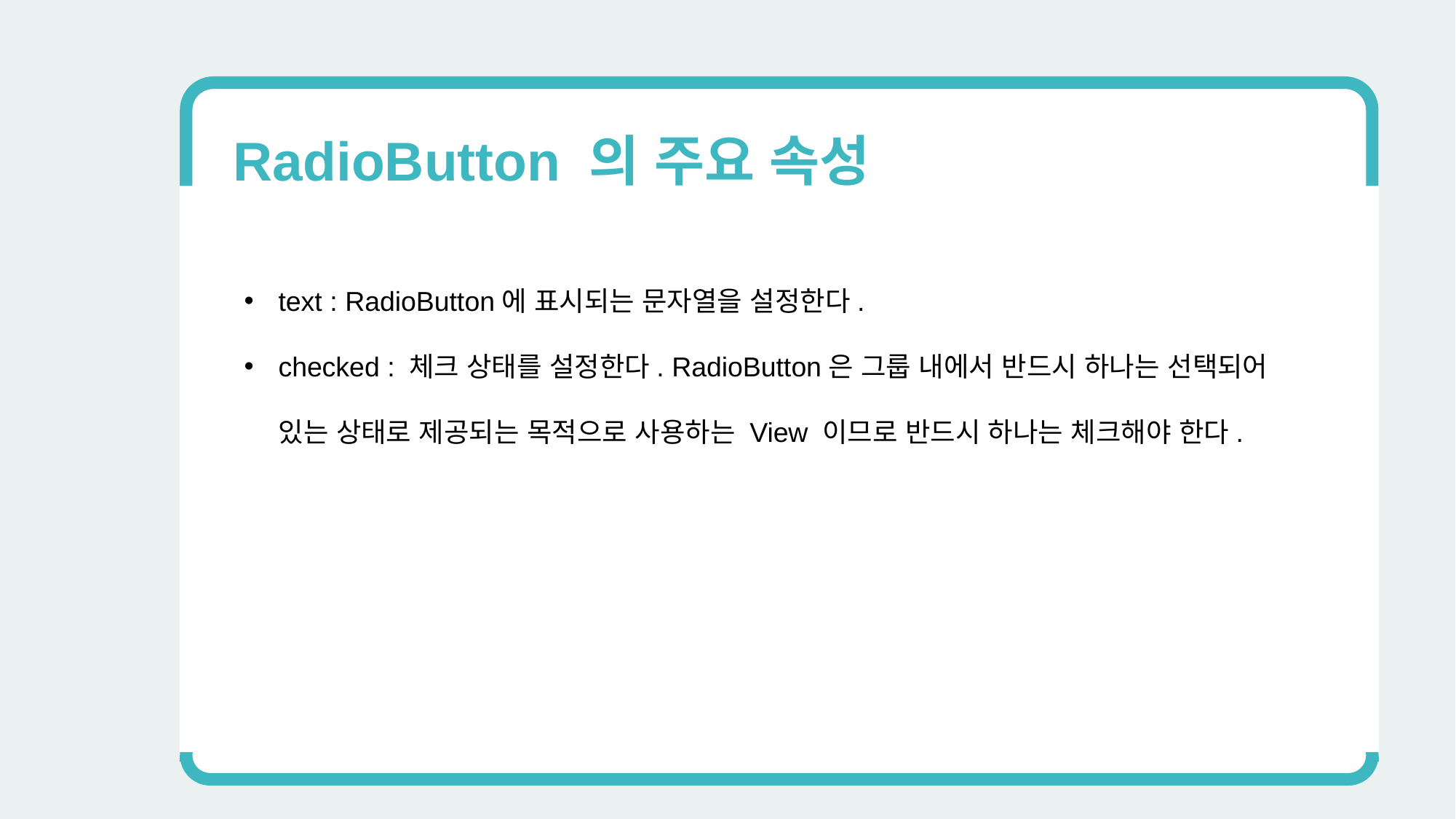

RadioButton 의 주요 속성

text : RadioButton에 표시되는 문자열을 설정한다.
checked : 체크 상태를 설정한다. RadioButton은 그룹 내에서 반드시 하나는 선택되어 있는 상태로 제공되는 목적으로 사용하는 View 이므로 반드시 하나는 체크해야 한다.